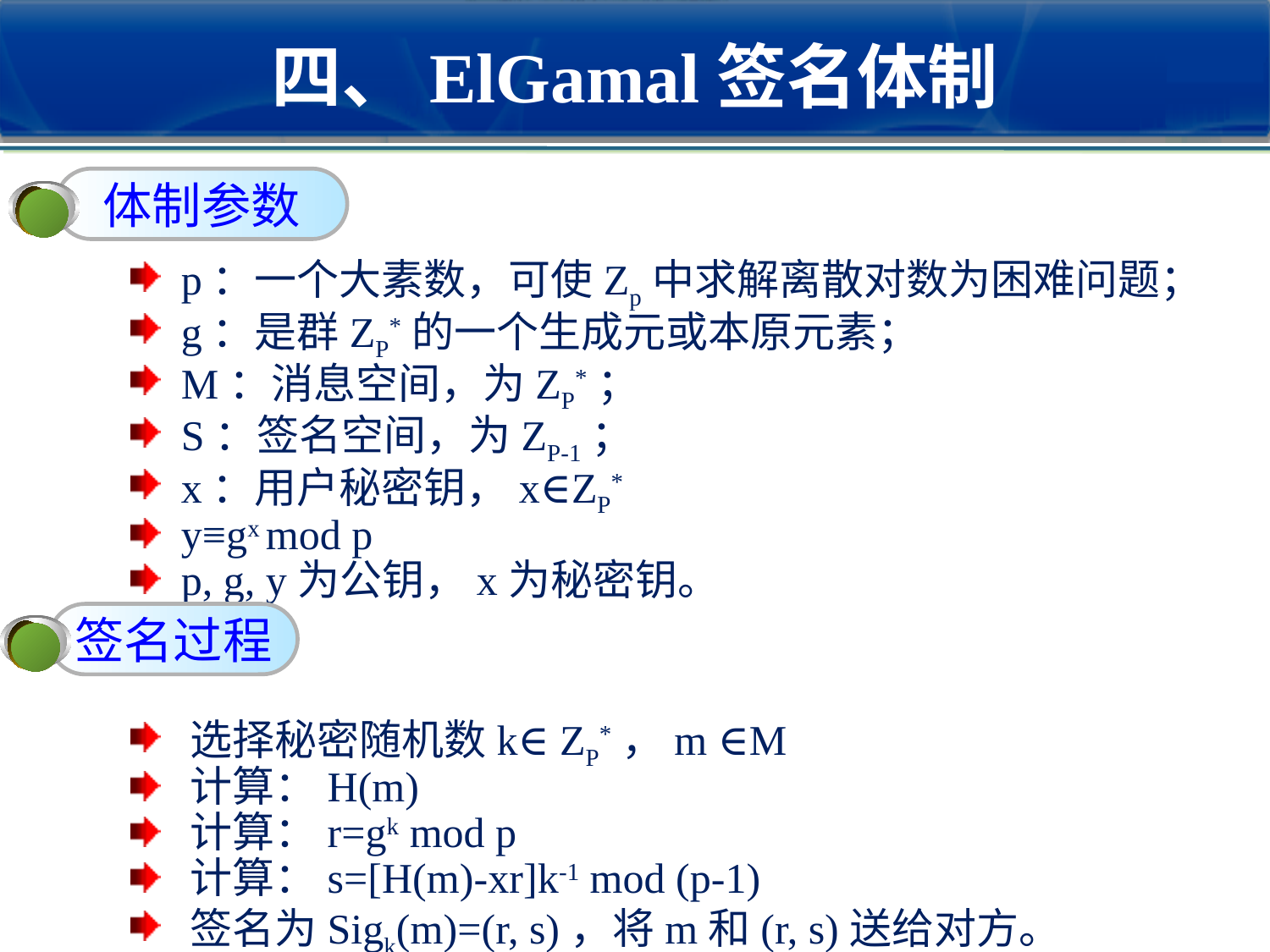

# 四、ElGamal签名体制
体制参数

 p：一个大素数，可使Zp中求解离散对数为困难问题；
 g：是群ZP*的一个生成元或本原元素；
 M：消息空间，为ZP*；
 S：签名空间，为ZP-1；
 x：用户秘密钥，x∈ZP*
 y≡gx mod p
 p, g, y为公钥，x为秘密钥。

 选择秘密随机数k∈ ZP*，m ∈M
 计算：H(m)
 计算：r=gk mod p
 计算：s=[H(m)-xr]k-1 mod (p-1)
 签名为Sigk(m)=(r, s)，将m和(r, s)送给对方。
签名过程